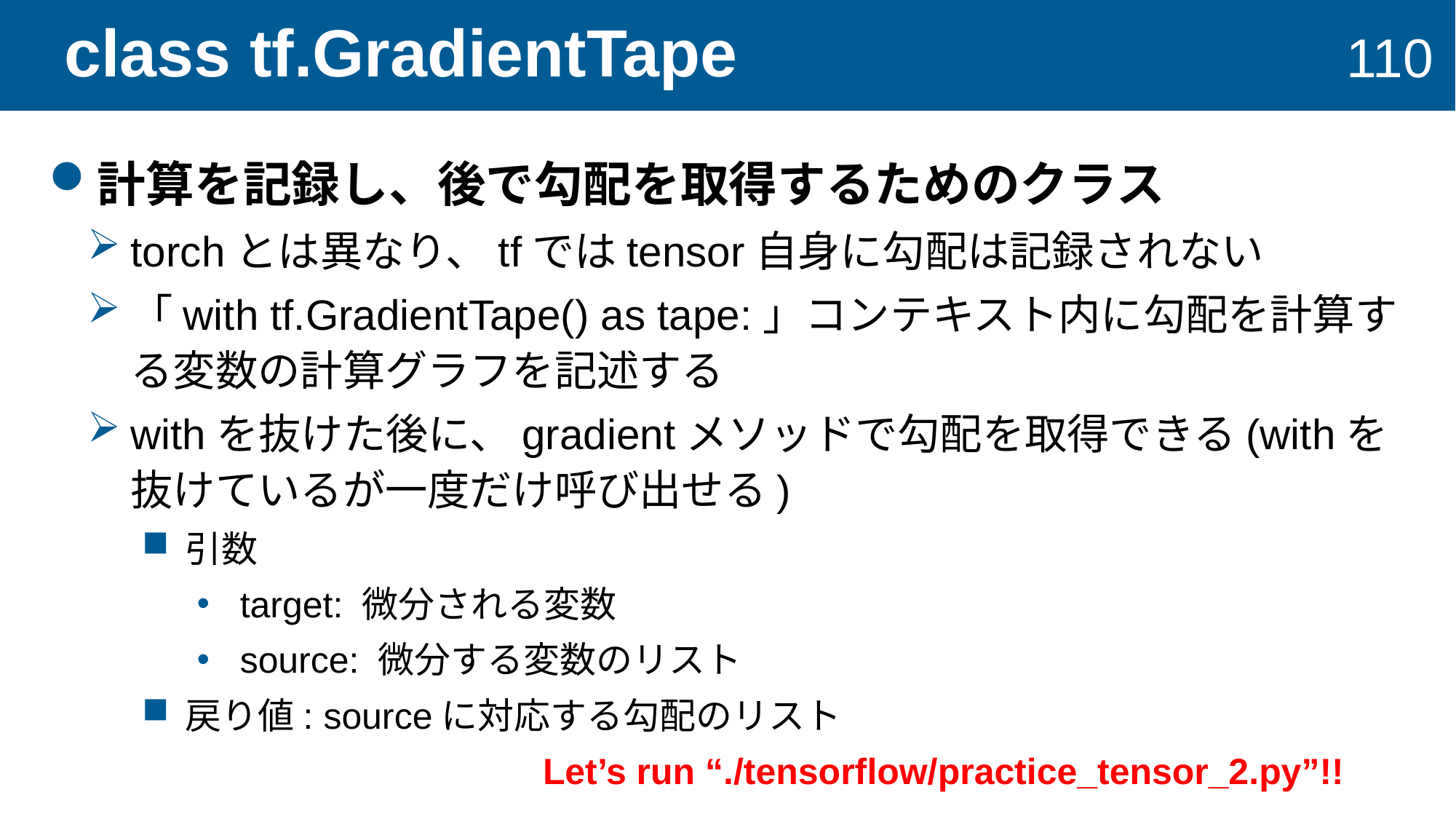

# class tf.GradientTape
110
計算を記録し、後で勾配を取得するためのクラス
torchとは異なり、tfではtensor自身に勾配は記録されない
「with tf.GradientTape() as tape:」コンテキスト内に勾配を計算する変数の計算グラフを記述する
withを抜けた後に、gradientメソッドで勾配を取得できる(withを抜けているが一度だけ呼び出せる)
引数
target: 微分される変数
source: 微分する変数のリスト
戻り値: sourceに対応する勾配のリスト
Let’s run “./tensorflow/practice_tensor_2.py”!!